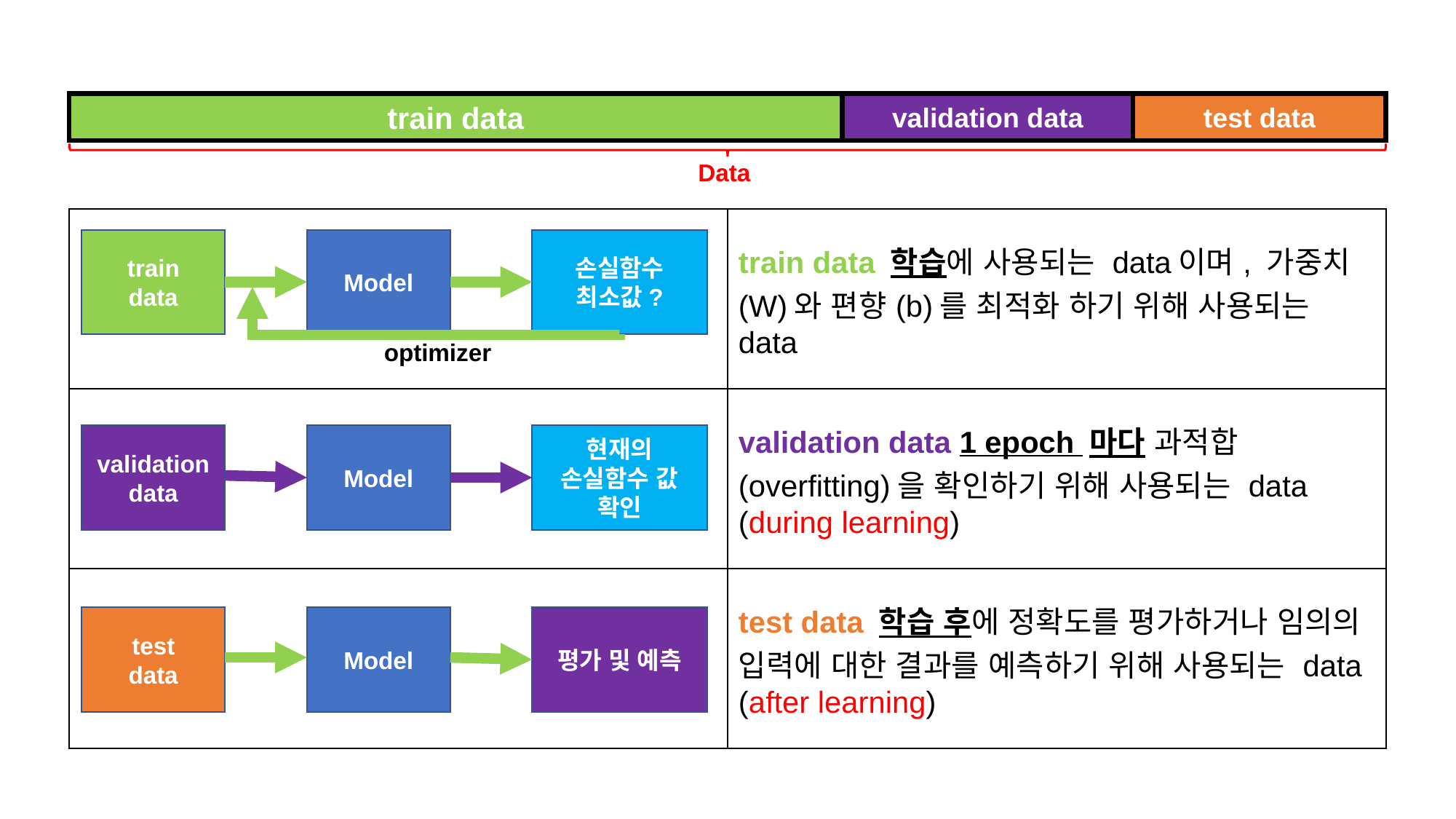

train data
validation data
test data
Data
|  | train data 학습에 사용되는 data이며, 가중치(W)와 편향(b)를 최적화 하기 위해 사용되는 data |
| --- | --- |
|  | validation data 1 epoch 마다 과적합(overfitting)을 확인하기 위해 사용되는 data (during learning) |
|  | test data 학습 후에 정확도를 평가하거나 임의의 입력에 대한 결과를 예측하기 위해 사용되는 data (after learning) |
train
data
Model
손실함수
최소값?
optimizer
validation
data
Model
현재의 손실함수 값 확인
test
data
Model
평가 및 예측